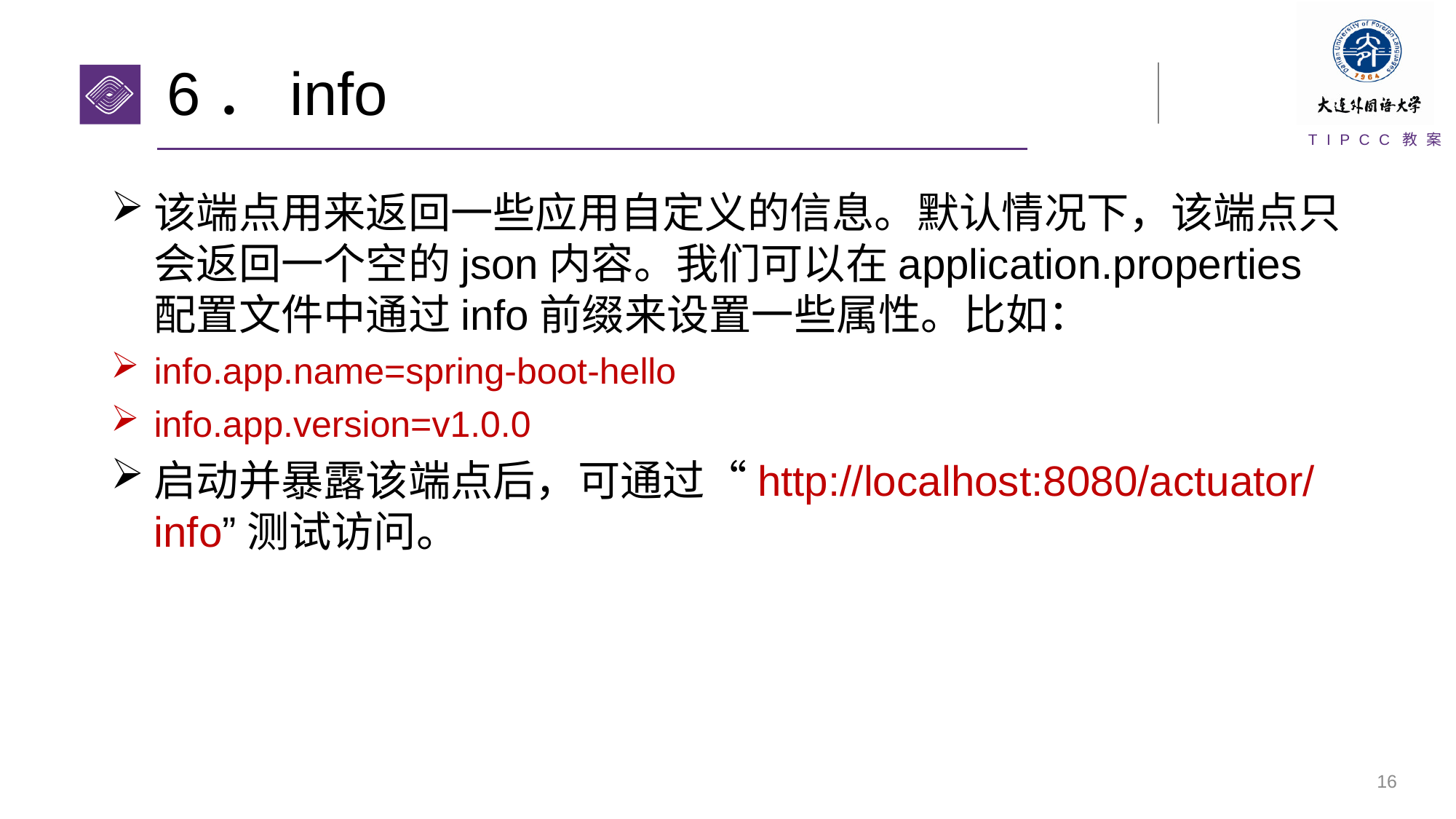

# 6．info
该端点用来返回一些应用自定义的信息。默认情况下，该端点只会返回一个空的json内容。我们可以在application.properties配置文件中通过info前缀来设置一些属性。比如：
info.app.name=spring-boot-hello
info.app.version=v1.0.0
启动并暴露该端点后，可通过“http://localhost:8080/actuator/info”测试访问。

16